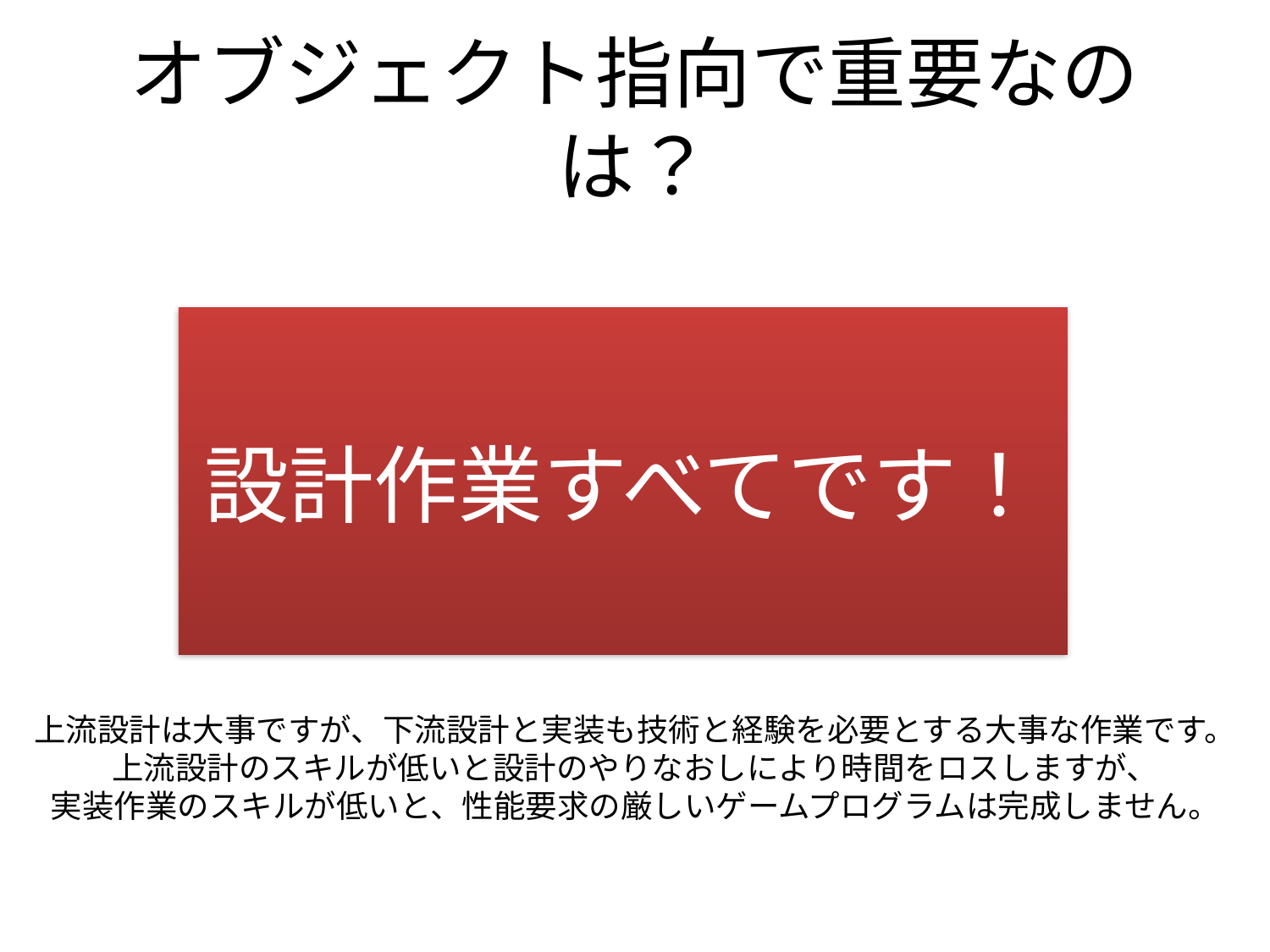

# オブジェクト指向で重要なのは？

設計作業すべてです！
上流設計は大事ですが、下流設計と実装も技術と経験を必要とする大事な作業です。
上流設計のスキルが低いと設計のやりなおしにより時間をロスしますが、
実装作業のスキルが低いと、性能要求の厳しいゲームプログラムは完成しません。